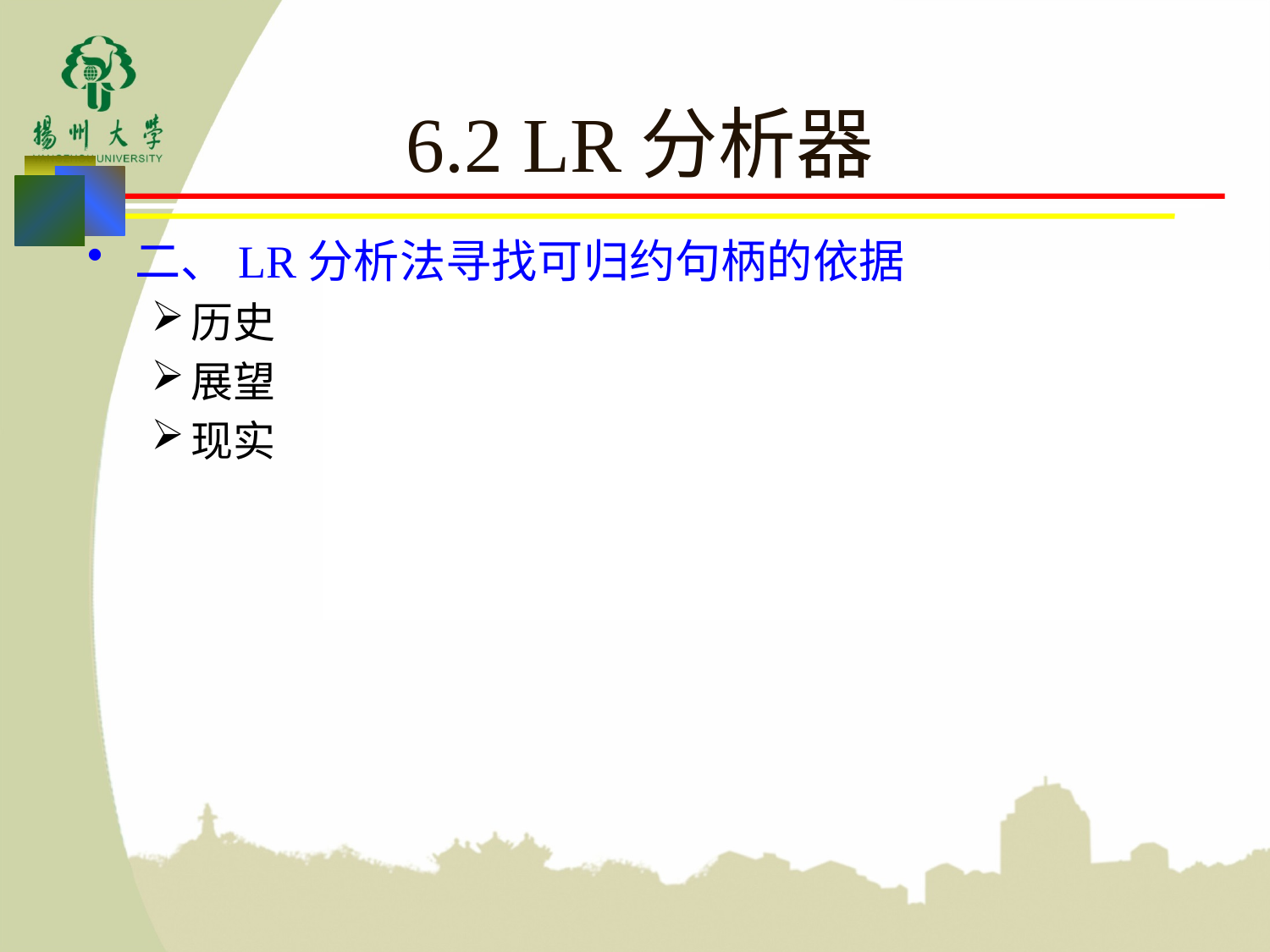

# 6.2 LR分析器
二、LR分析法寻找可归约句柄的依据
历史
展望
现实

8